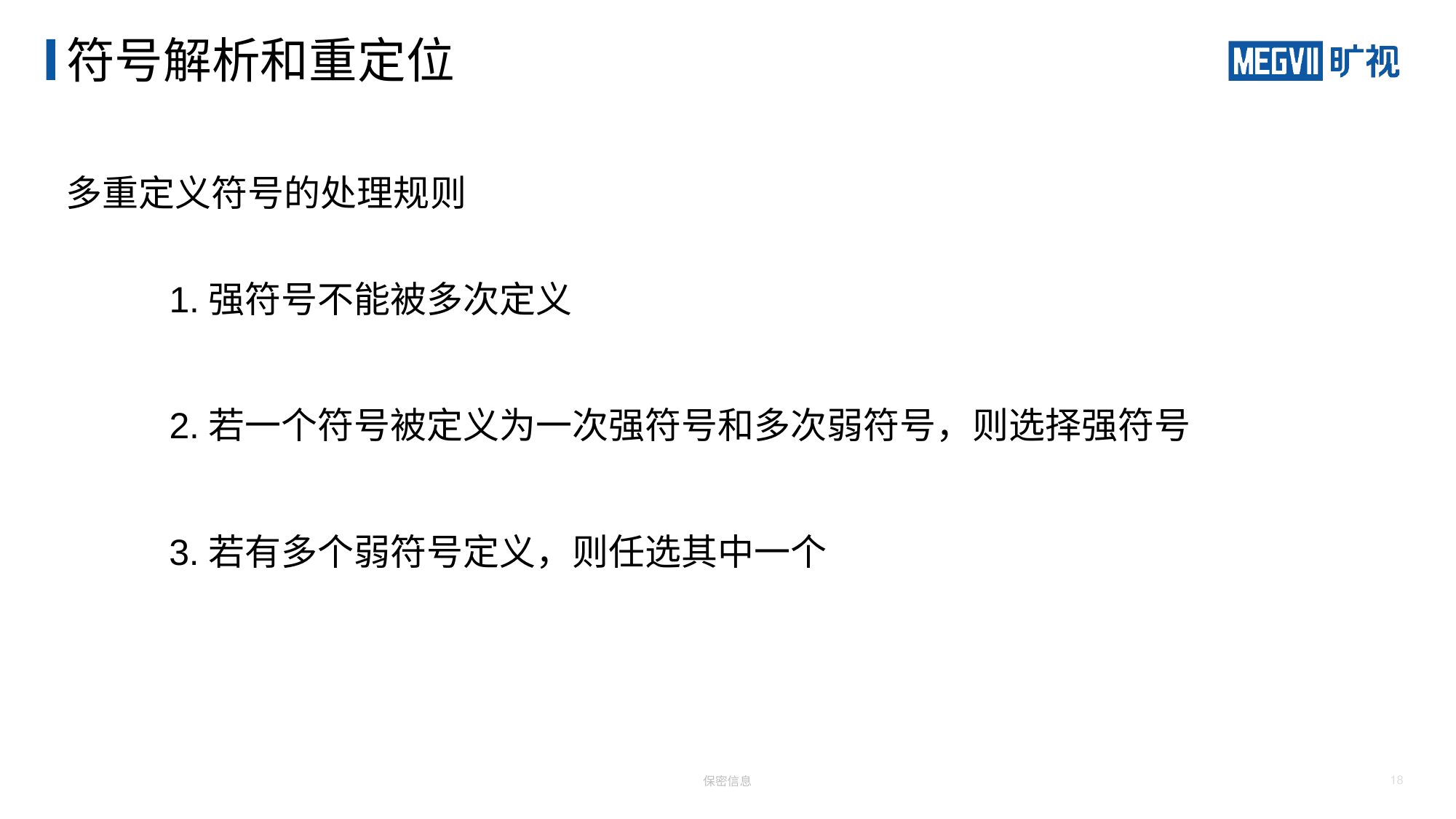

# 符号解析和重定位
多重定义符号的处理规则
1.强符号不能被多次定义
2.若一个符号被定义为一次强符号和多次弱符号，则选择强符号
3.若有多个弱符号定义，则任选其中一个